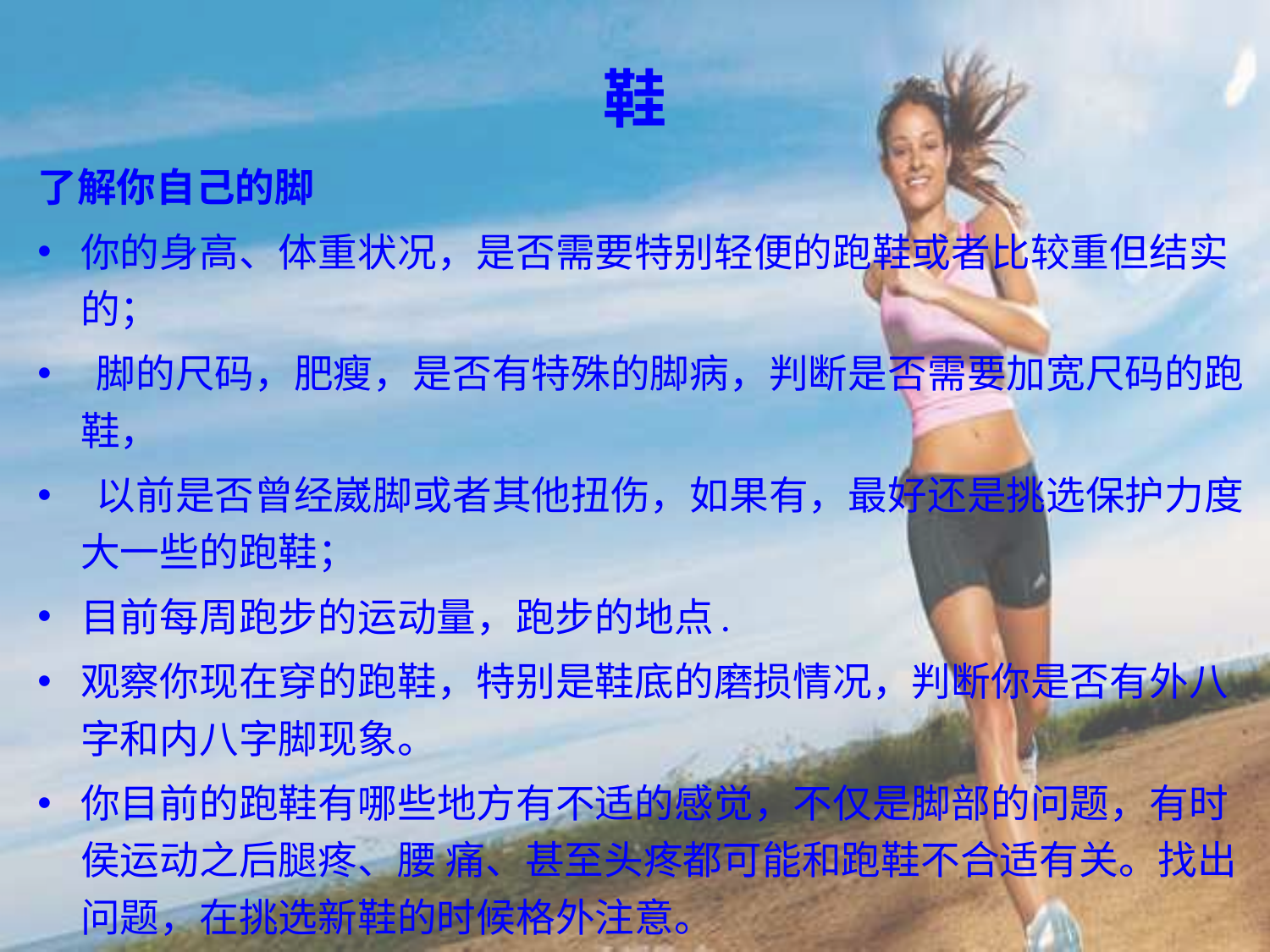

# 鞋
了解你自己的脚
你的身高、体重状况，是否需要特别轻便的跑鞋或者比较重但结实的；
 脚的尺码，肥瘦，是否有特殊的脚病，判断是否需要加宽尺码的跑鞋，
 以前是否曾经崴脚或者其他扭伤，如果有，最好还是挑选保护力度大一些的跑鞋；
目前每周跑步的运动量，跑步的地点.
观察你现在穿的跑鞋，特别是鞋底的磨损情况，判断你是否有外八字和内八字脚现象。
你目前的跑鞋有哪些地方有不适的感觉，不仅是脚部的问题，有时侯运动之后腿疼、腰 痛、甚至头疼都可能和跑鞋不合适有关。找出问题，在挑选新鞋的时候格外注意。